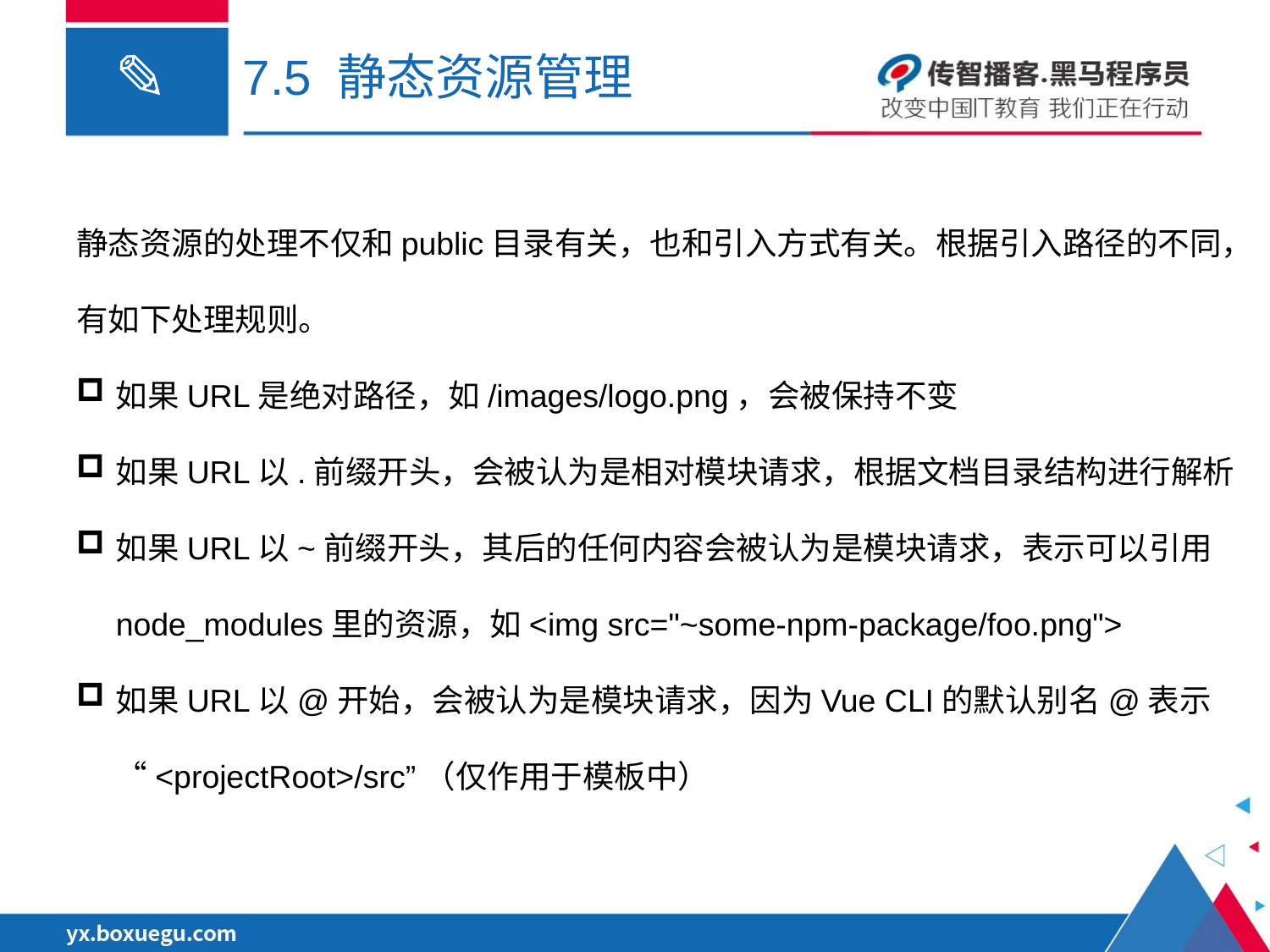

# 7.5 静态资源管理
静态资源的处理不仅和public目录有关，也和引入方式有关。根据引入路径的不同，有如下处理规则。
如果URL是绝对路径，如/images/logo.png，会被保持不变
如果URL以.前缀开头，会被认为是相对模块请求，根据文档目录结构进行解析
如果URL以~前缀开头，其后的任何内容会被认为是模块请求，表示可以引用node_modules里的资源，如<img src="~some-npm-package/foo.png">
如果URL以@开始，会被认为是模块请求，因为Vue CLI的默认别名@表示“<projectRoot>/src”（仅作用于模板中）